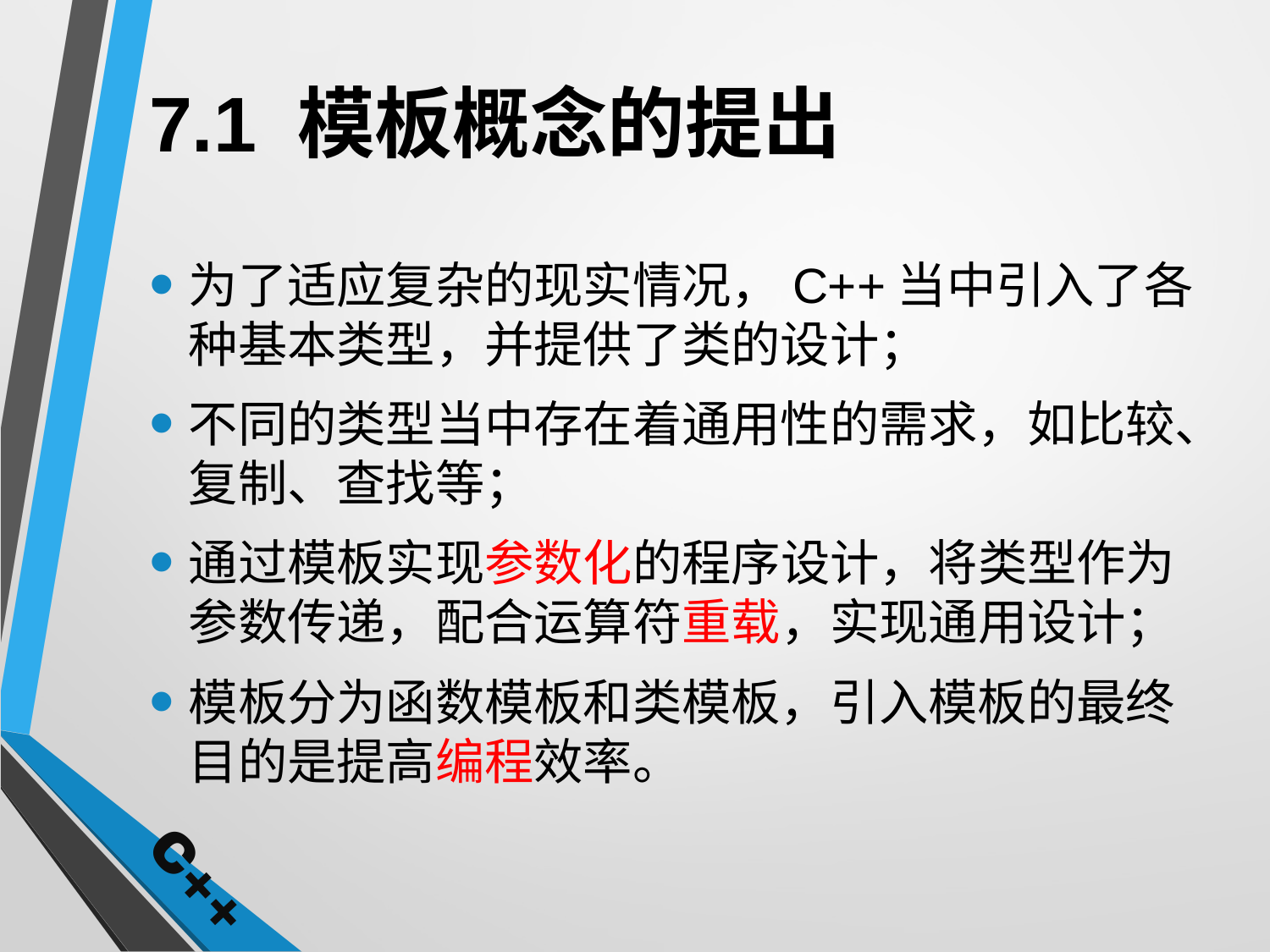

# 7.1 模板概念的提出
为了适应复杂的现实情况，C++当中引入了各种基本类型，并提供了类的设计；
不同的类型当中存在着通用性的需求，如比较、复制、查找等；
通过模板实现参数化的程序设计，将类型作为参数传递，配合运算符重载，实现通用设计；
模板分为函数模板和类模板，引入模板的最终目的是提高编程效率。